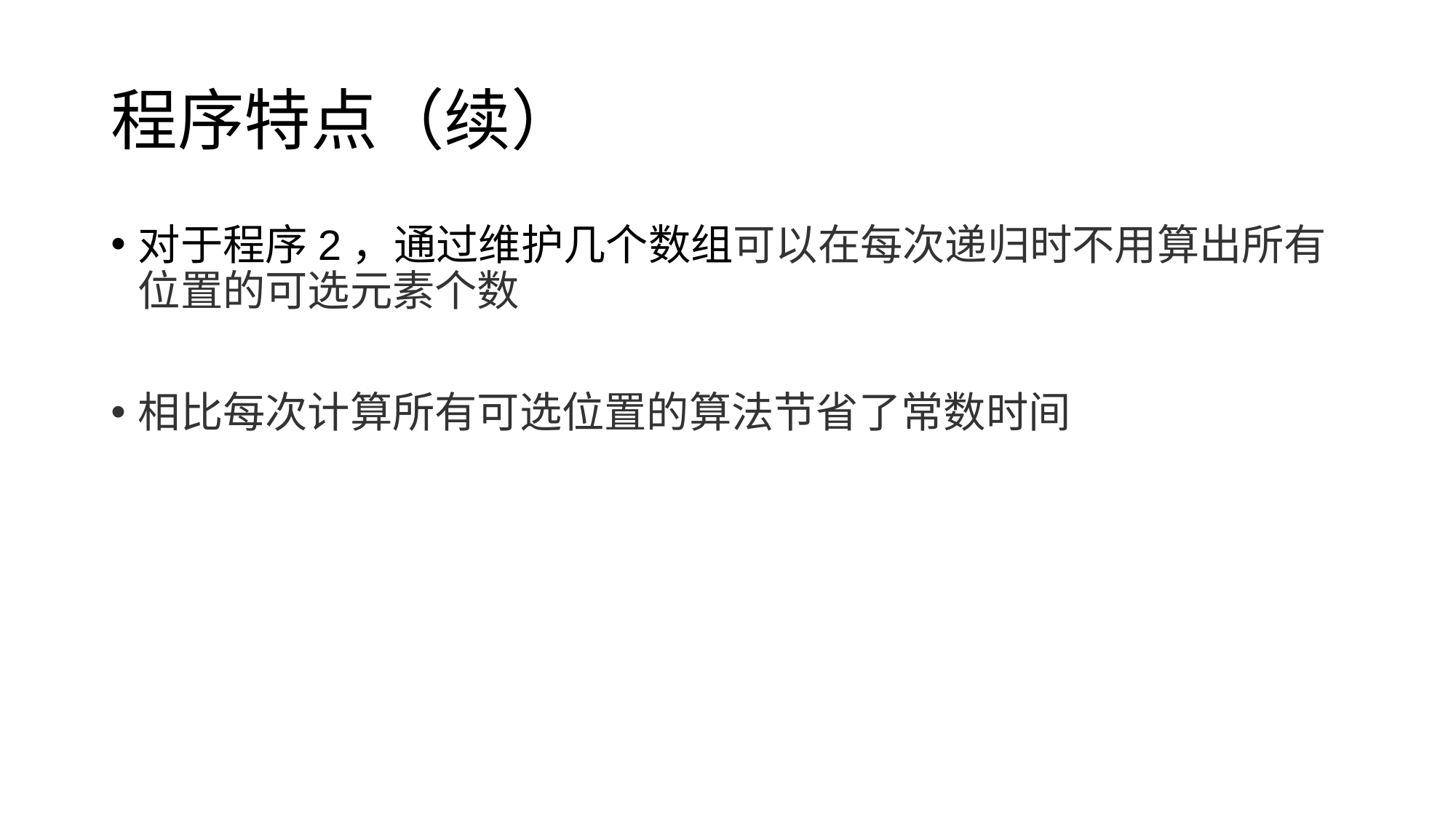

# 程序特点（续）
对于程序2，通过维护几个数组可以在每次递归时不用算出所有位置的可选元素个数

相比每次计算所有可选位置的算法节省了常数时间